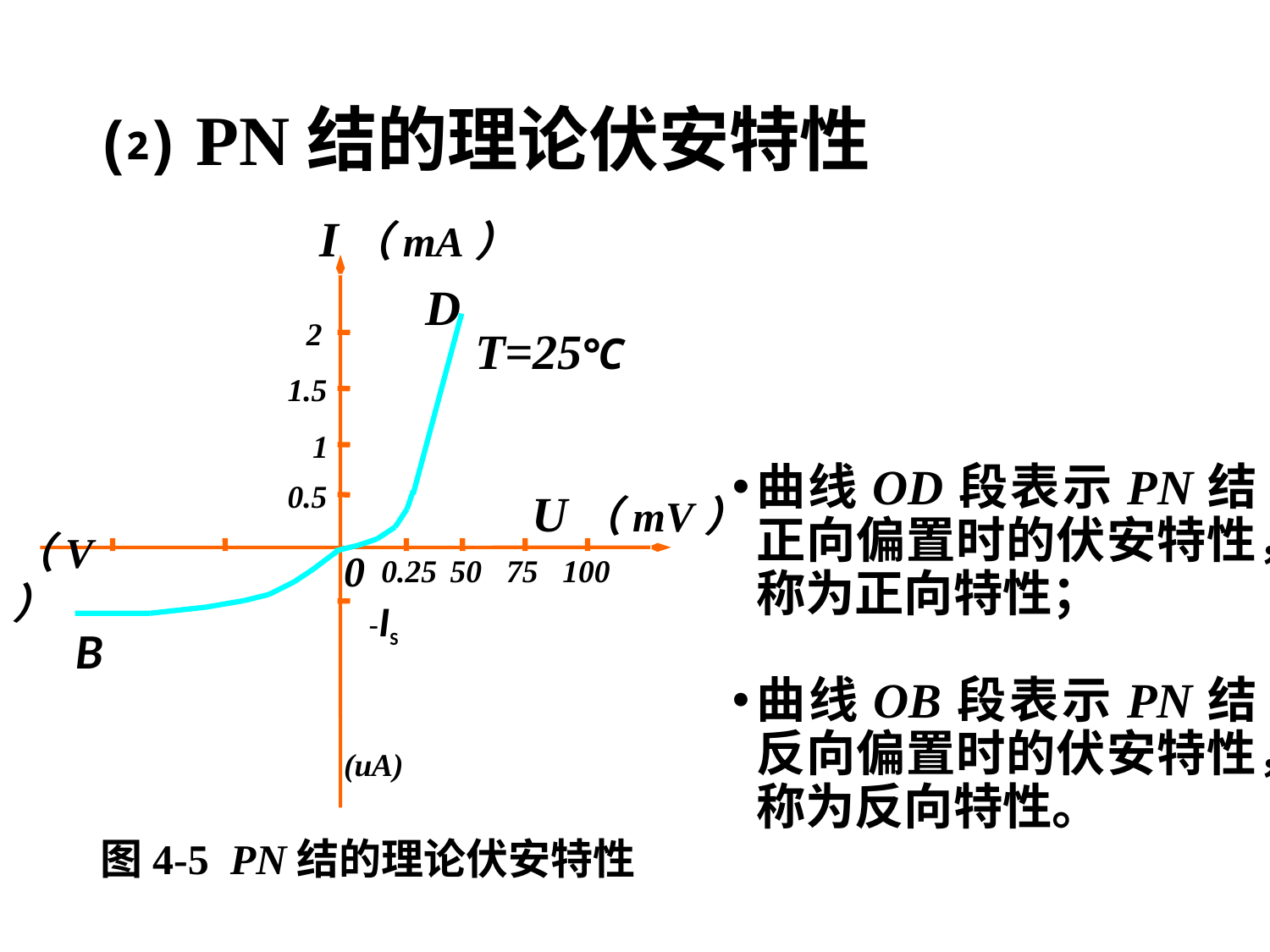

# ⑵ PN结的理论伏安特性
I（mA）

D
2
T=25℃

1.5

1

0.5
U（mV）

0

0.25
（V）
50
75
100

-IS

B
(uA)
图4-5  PN结的理论伏安特性

曲线OD段表示PN结正向偏置时的伏安特性，称为正向特性；

曲线OB段表示PN结反向偏置时的伏安特性，称为反向特性。